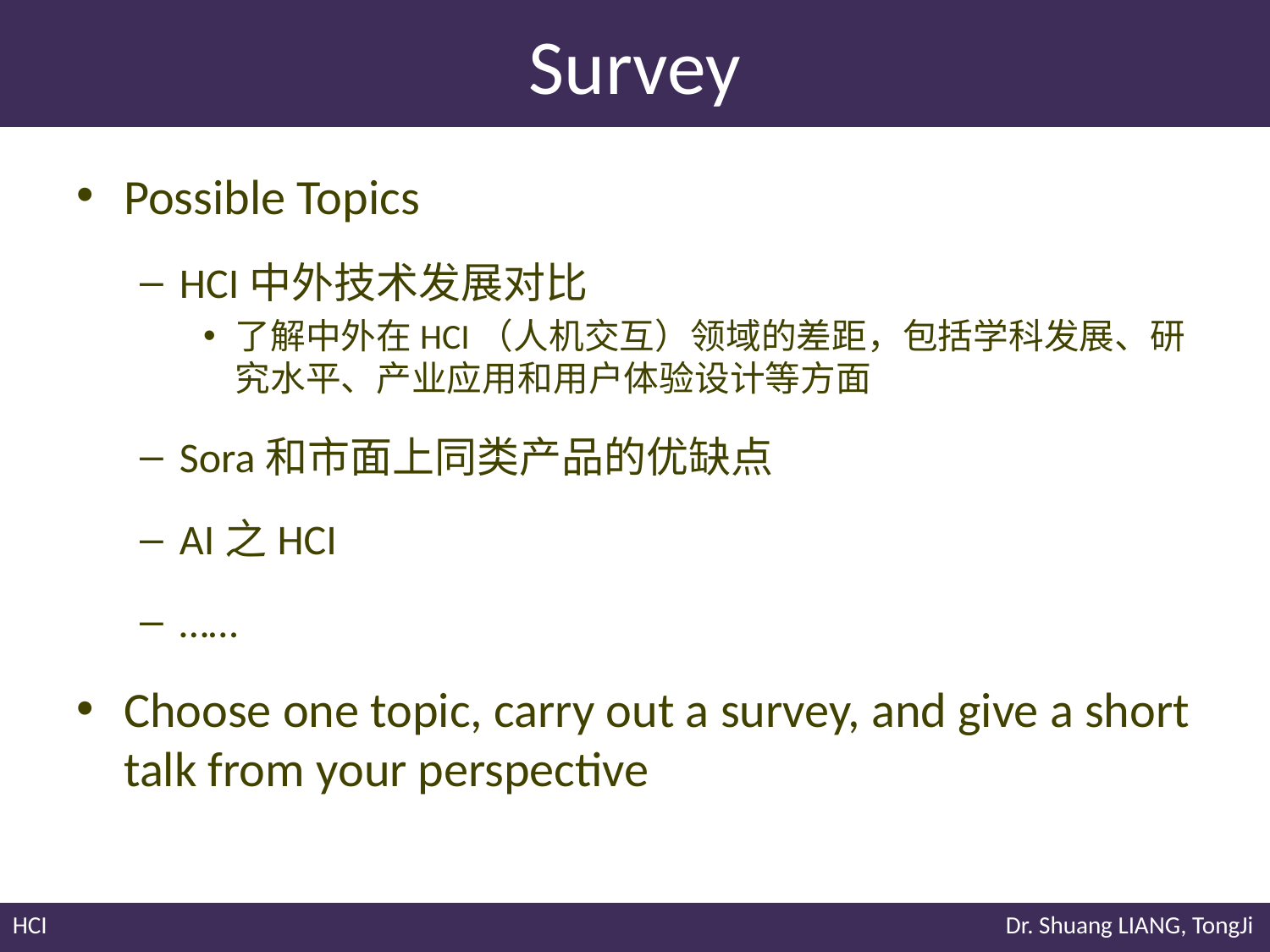

# Survey
Possible Topics
HCI中外技术发展对比
了解中外在HCI（人机交互）领域的差距，包括学科发展、研究水平、产业应用和用户体验设计等方面
Sora和市面上同类产品的优缺点
AI之HCI
……
Choose one topic, carry out a survey, and give a short talk from your perspective
HCI							                   Dr. Shuang LIANG, TongJi